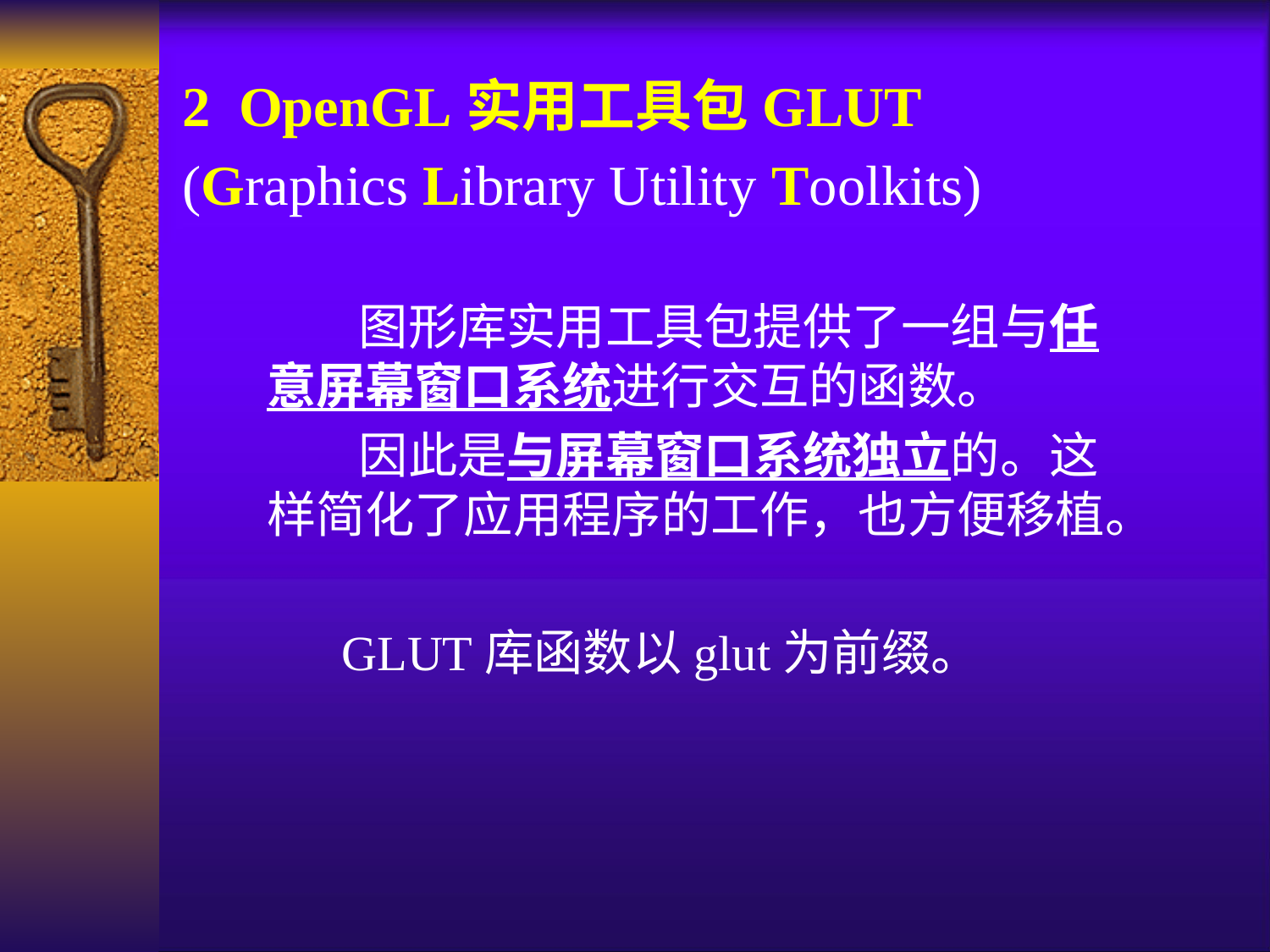

2  OpenGL实用工具包GLUT
(Graphics Library Utility Toolkits)

               图形库实用工具包提供了一组与任意屏幕窗口系统进行交互的函数。
               因此是与屏幕窗口系统独立的。这样简化了应用程序的工作，也方便移植。

             GLUT库函数以glut为前缀。